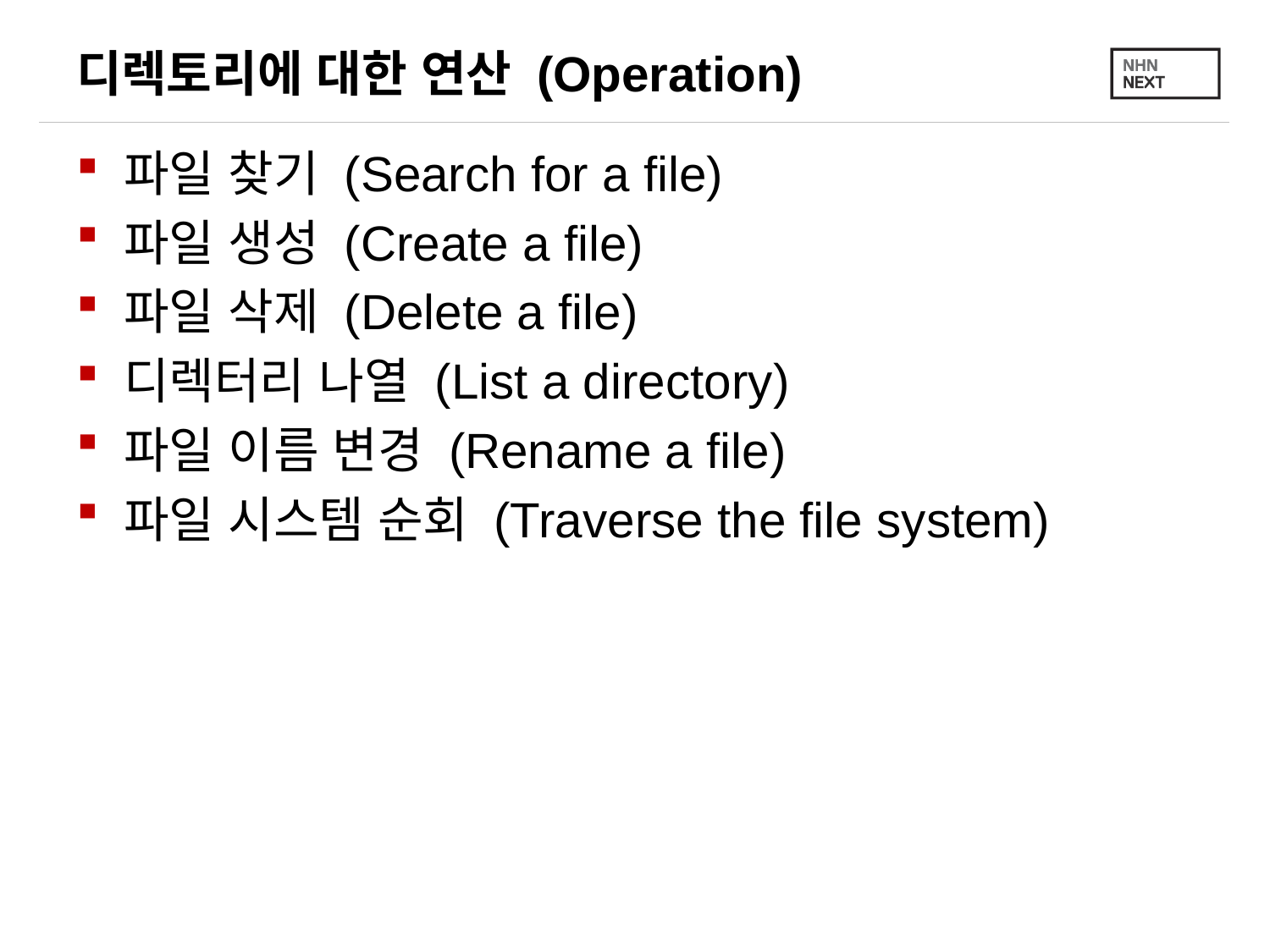

# 디렉토리에 대한 연산 (Operation)
파일 찾기 (Search for a file)
파일 생성 (Create a file)
파일 삭제 (Delete a file)
디렉터리 나열 (List a directory)
파일 이름 변경 (Rename a file)
파일 시스템 순회 (Traverse the file system)